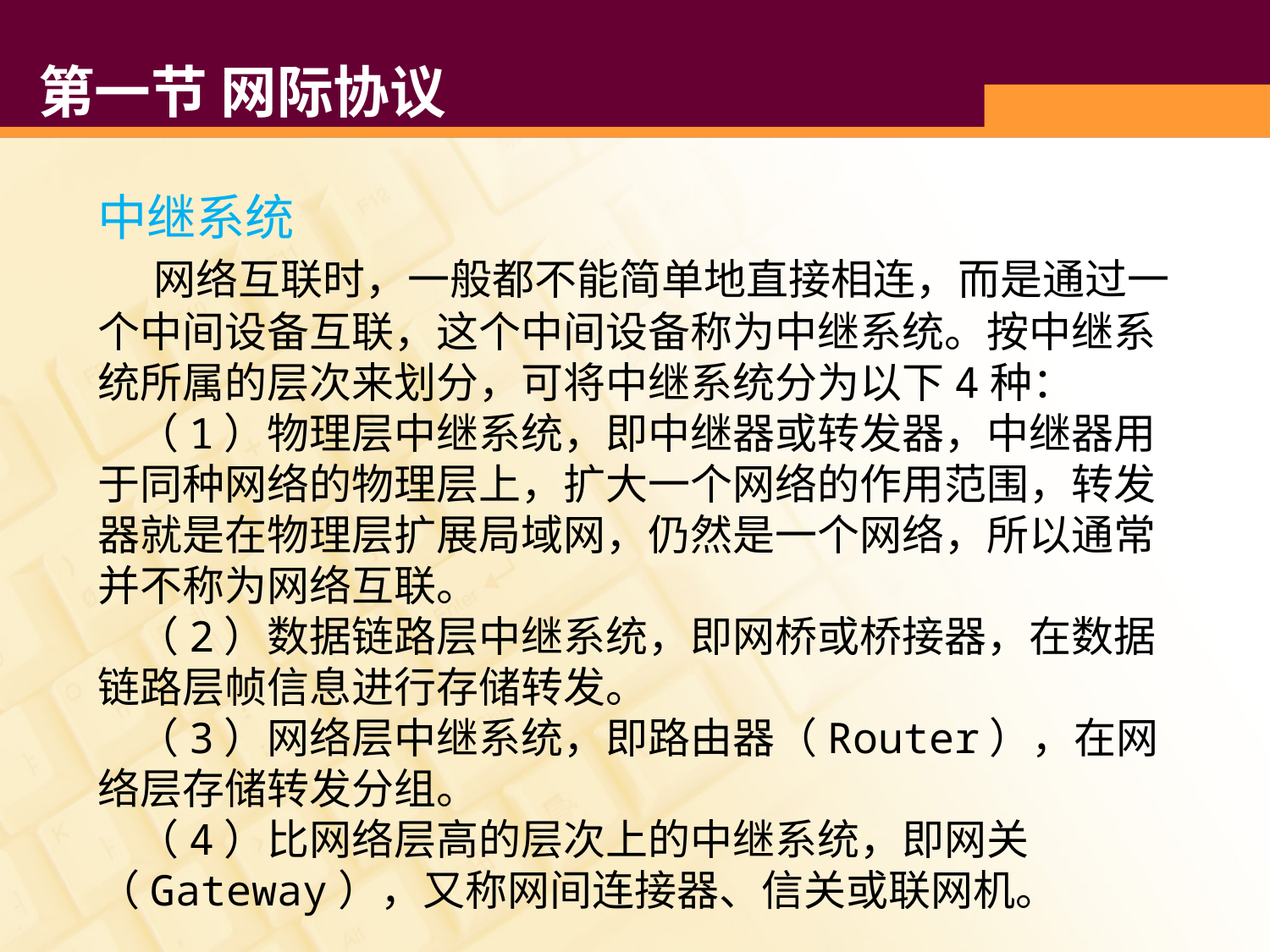

# 第一节 网际协议
中继系统
    网络互联时，一般都不能简单地直接相连，而是通过一个中间设备互联，这个中间设备称为中继系统。按中继系统所属的层次来划分，可将中继系统分为以下4种：
   （1）物理层中继系统，即中继器或转发器，中继器用于同种网络的物理层上，扩大一个网络的作用范围，转发器就是在物理层扩展局域网，仍然是一个网络，所以通常并不称为网络互联。
   （2）数据链路层中继系统，即网桥或桥接器，在数据链路层帧信息进行存储转发。
   （3）网络层中继系统，即路由器（Router），在网络层存储转发分组。
   （4）比网络层高的层次上的中继系统，即网关（Gateway），又称网间连接器、信关或联网机。